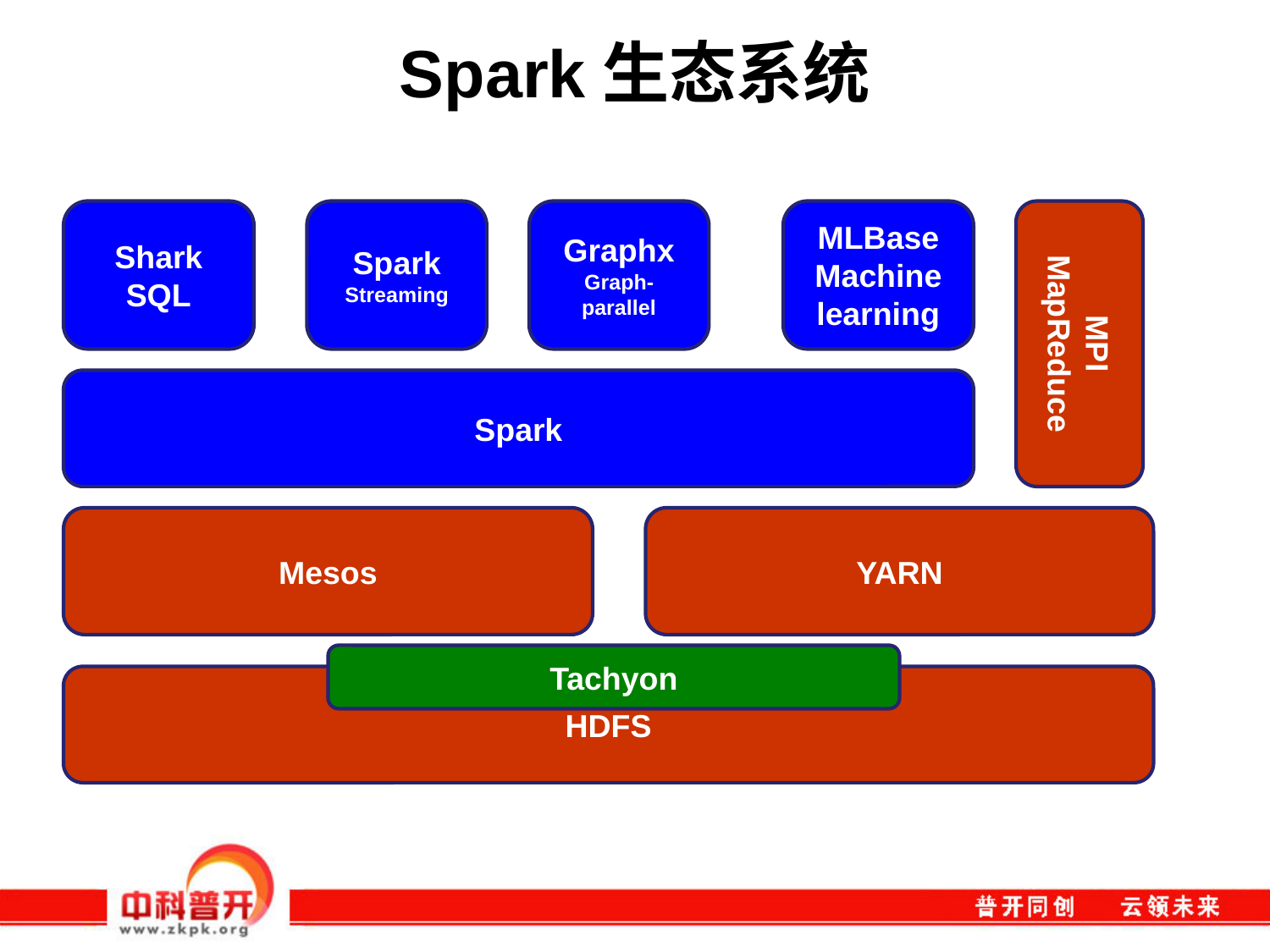

# Spark生态系统
Shark
SQL
Spark
Streaming
Graphx
Graph-parallel
MLBase
Machine
learning
MPI
MapReduce
Spark
Mesos
YARN
Tachyon
HDFS